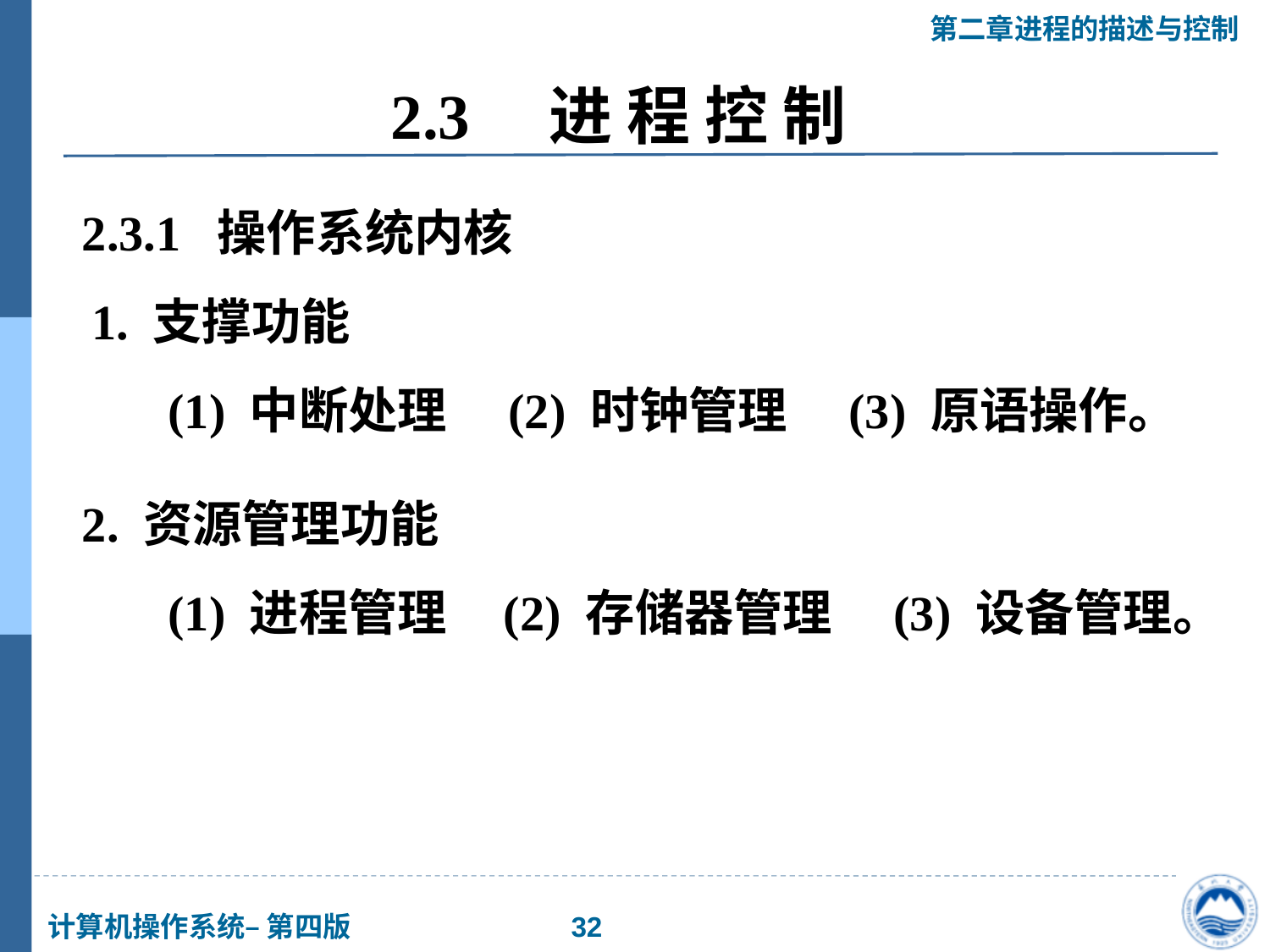

# 2.3　进 程 控 制
  2.3.1  操作系统内核
  1. 支撑功能
　　(1) 中断处理　(2) 时钟管理　(3) 原语操作。
  2. 资源管理功能
　　(1) 进程管理    (2) 存储器管理　(3) 设备管理。